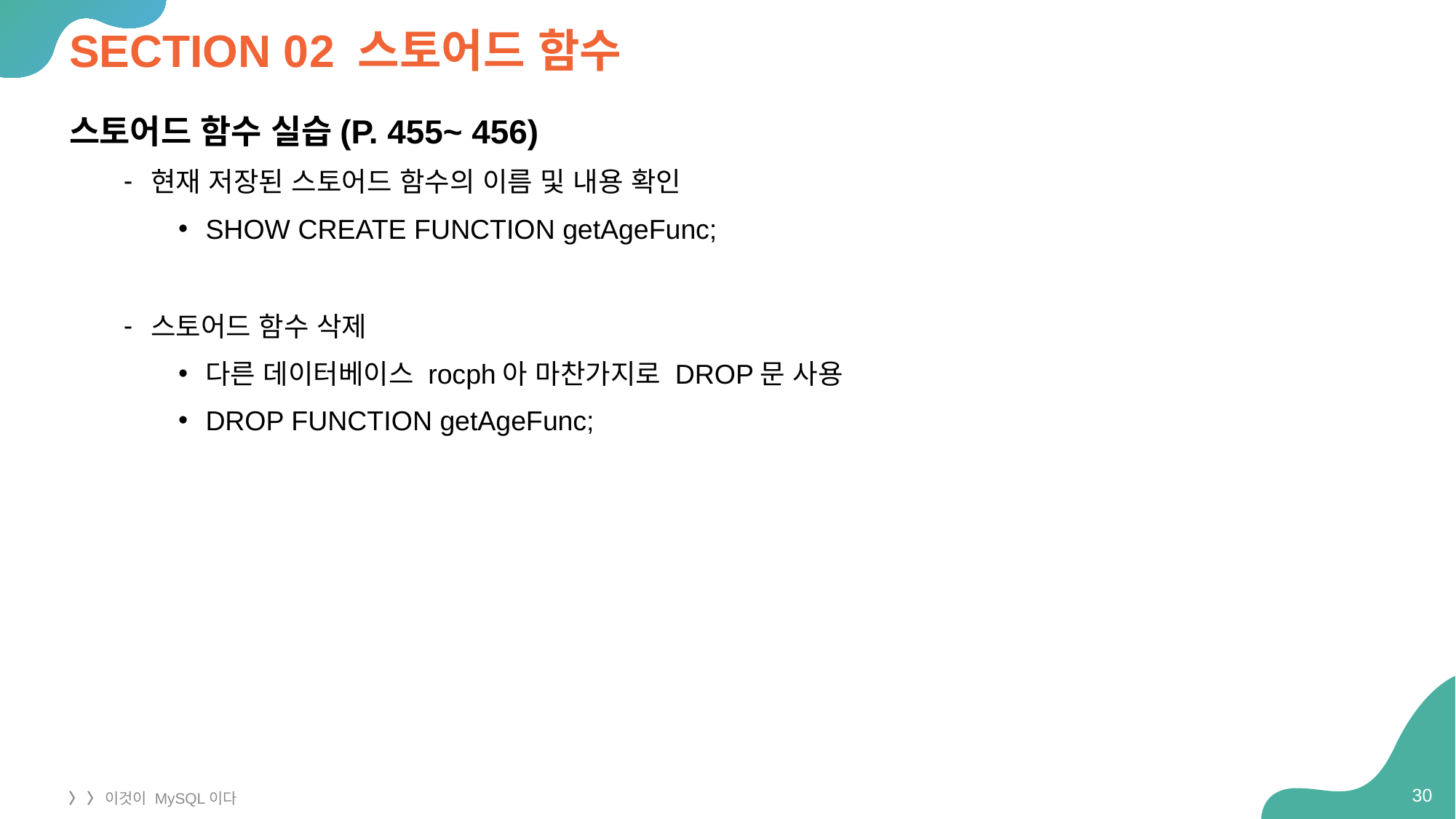

# SECTION 02 스토어드 함수
스토어드 함수 실습(P. 455~ 456)
현재 저장된 스토어드 함수의 이름 및 내용 확인
SHOW CREATE FUNCTION getAgeFunc;

스토어드 함수 삭제
다른 데이터베이스 rocph아 마찬가지로 DROP문 사용
DROP FUNCTION getAgeFunc;

30
〉 〉 이것이 MySQL이다